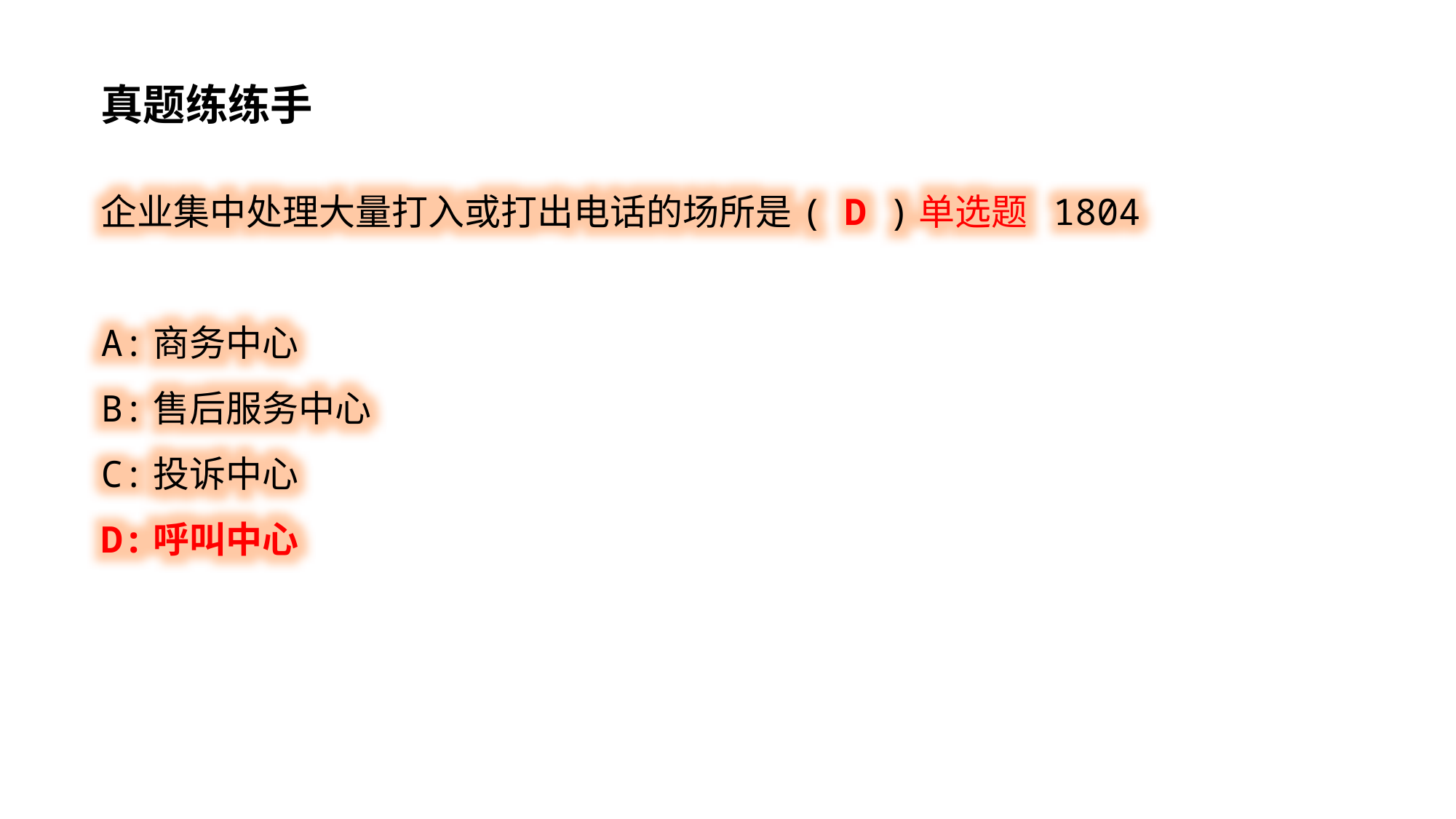

真题练练手
企业集中处理大量打入或打出电话的场所是( D )单选题  1804

A:商务中心
B:售后服务中心
C:投诉中心
D:呼叫中心